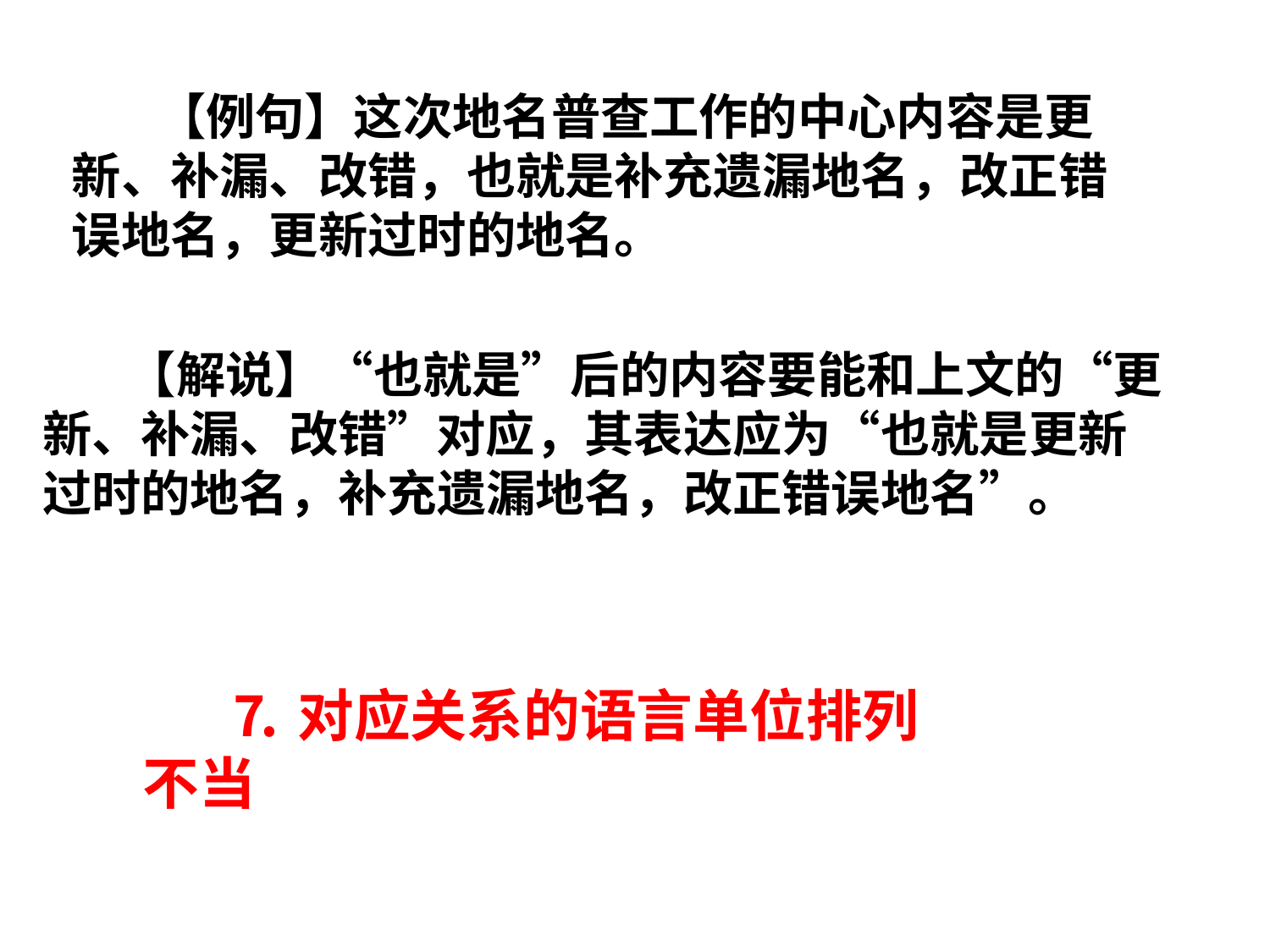

【例句】这次地名普查工作的中心内容是更新、补漏、改错，也就是补充遗漏地名，改正错误地名，更新过时的地名。
【解说】“也就是”后的内容要能和上文的“更新、补漏、改错”对应，其表达应为“也就是更新过时的地名，补充遗漏地名，改正错误地名”。
⒎对应关系的语言单位排列不当